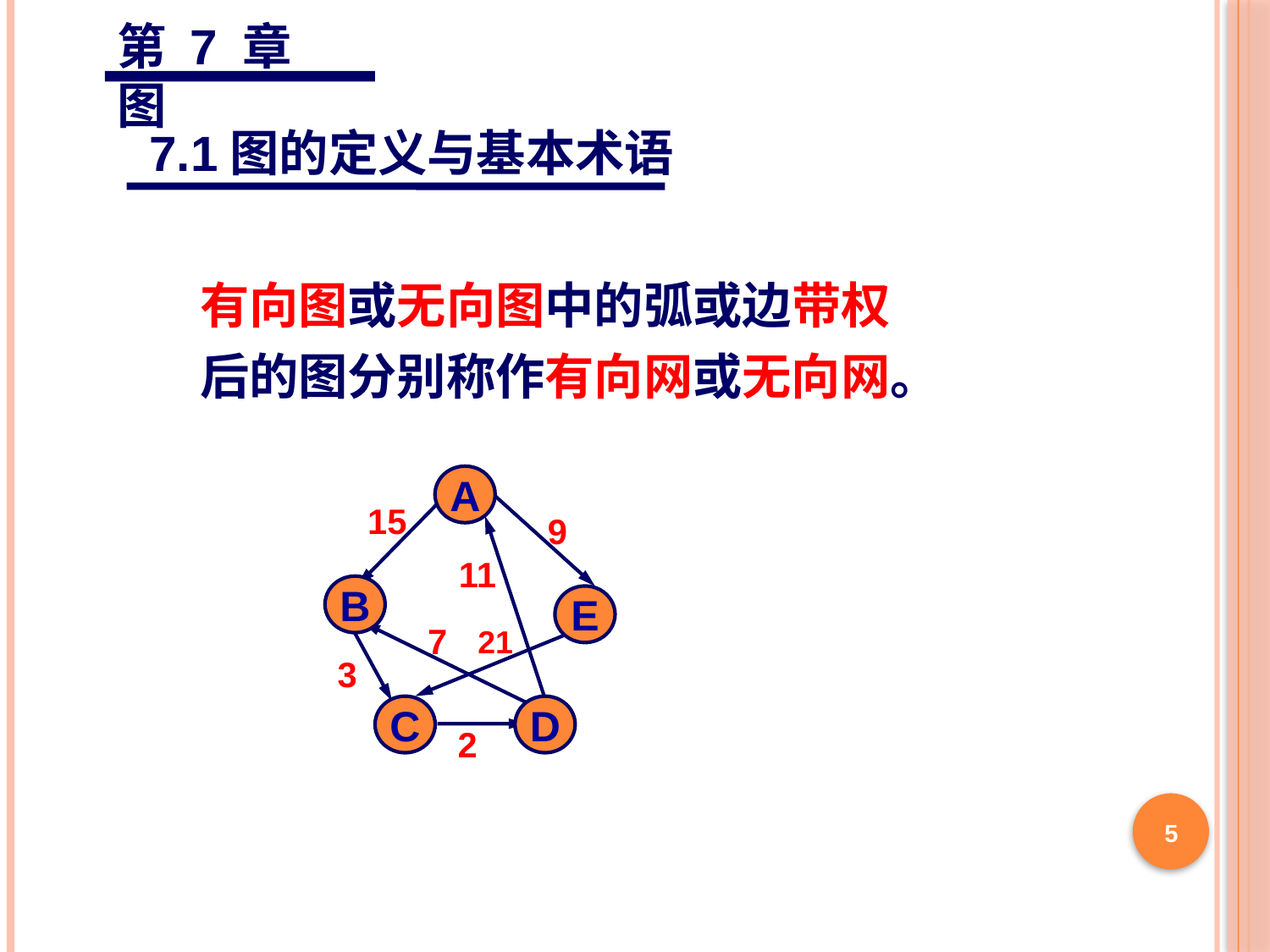

第 7 章  图

7.1图的定义与基本术语

有向图或无向图中的弧或边带权
后的图分别称作有向网或无向网。
A

B
E

C
D

15
9
11
7
21
3
2
5